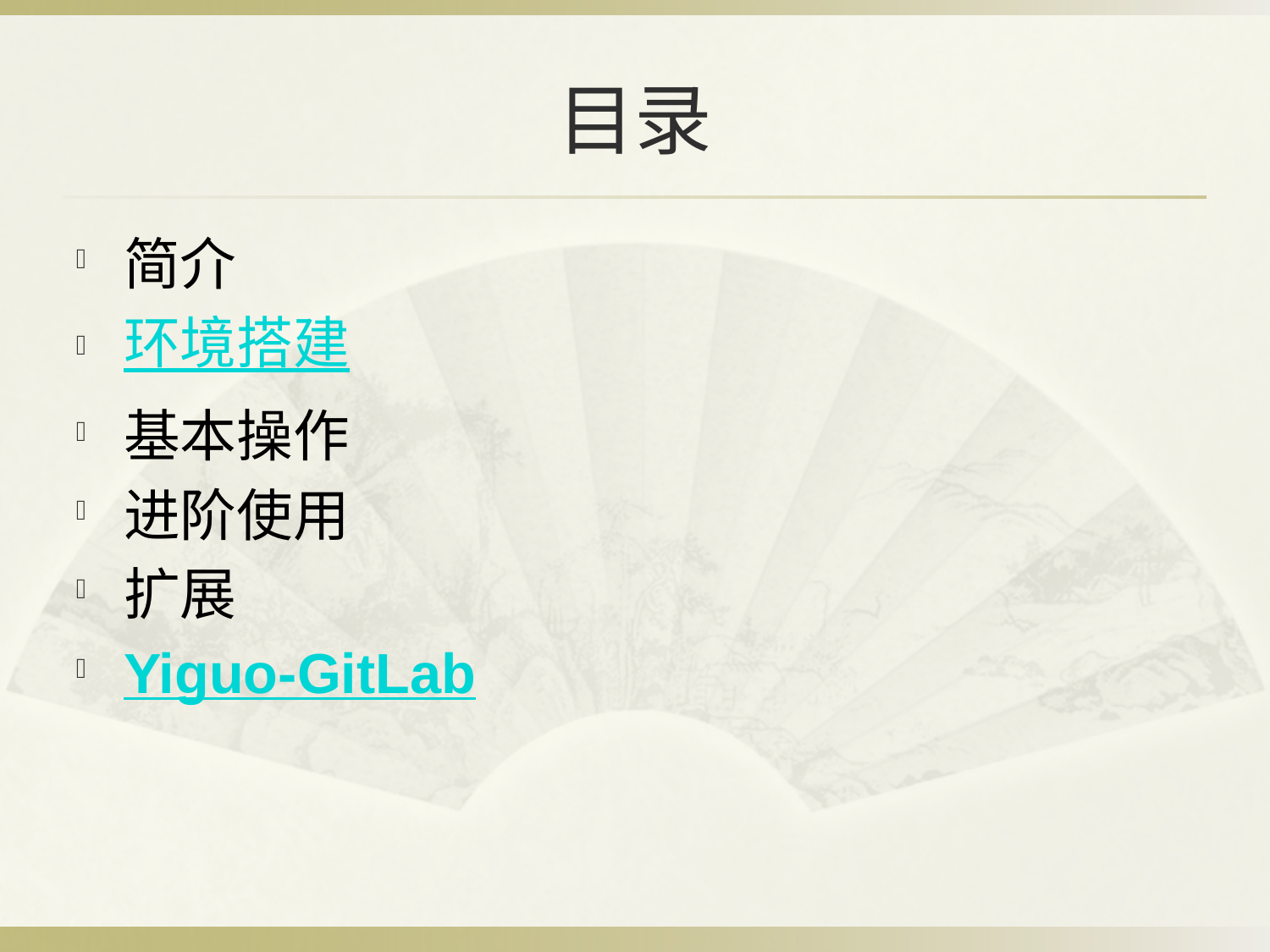

# 目录
简介
环境搭建
基本操作
进阶使用
扩展
Yiguo-GitLab